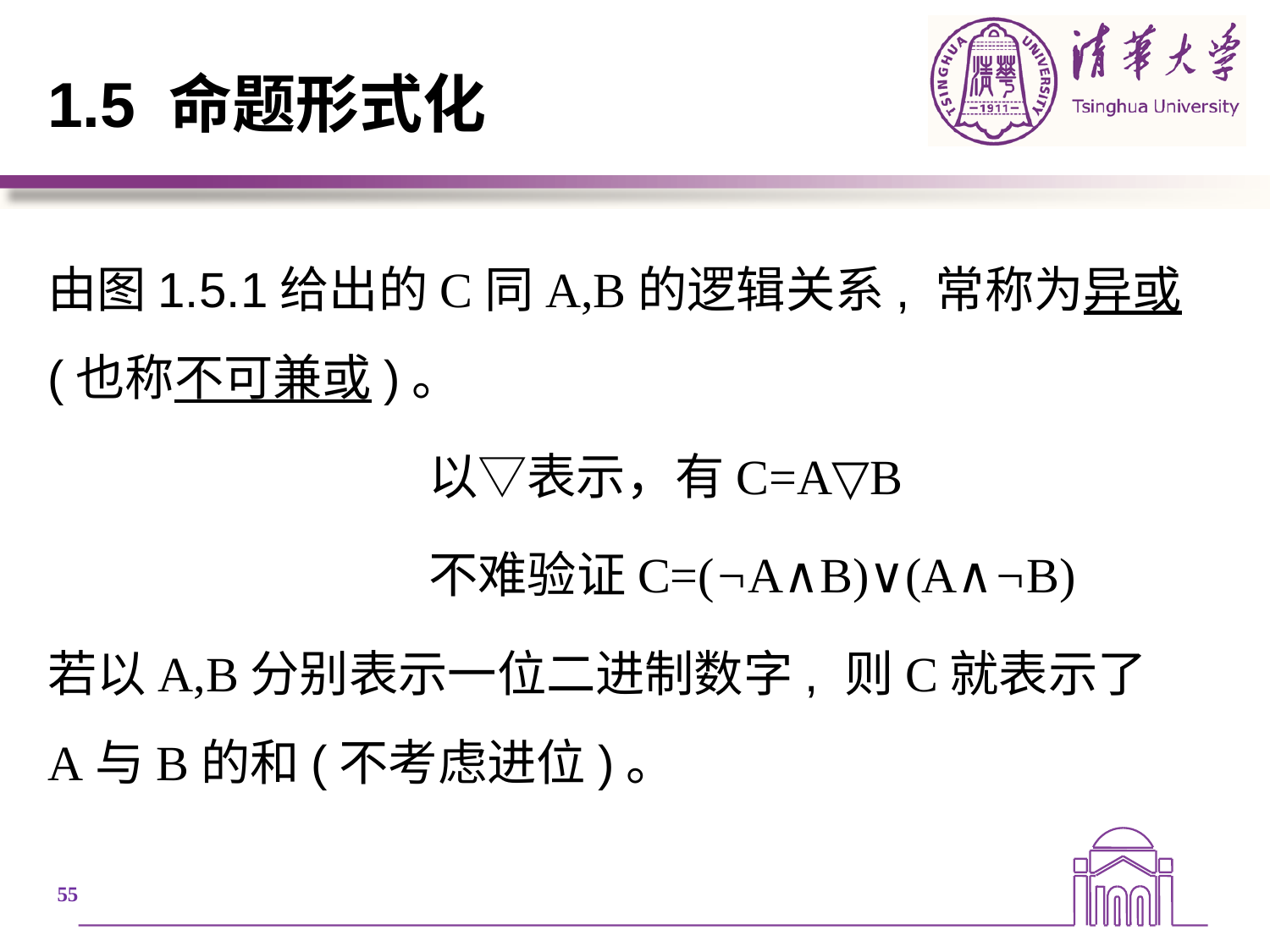

# 1.5 命题形式化
由图1.5.1给出的C同A,B的逻辑关系, 常称为异或 (也称不可兼或)。
			以▽表示，有C=A▽B
			不难验证C=(¬A∧B)∨(A∧¬B)
若以A,B分别表示一位二进制数字, 则C就表示了A与B的和(不考虑进位)。